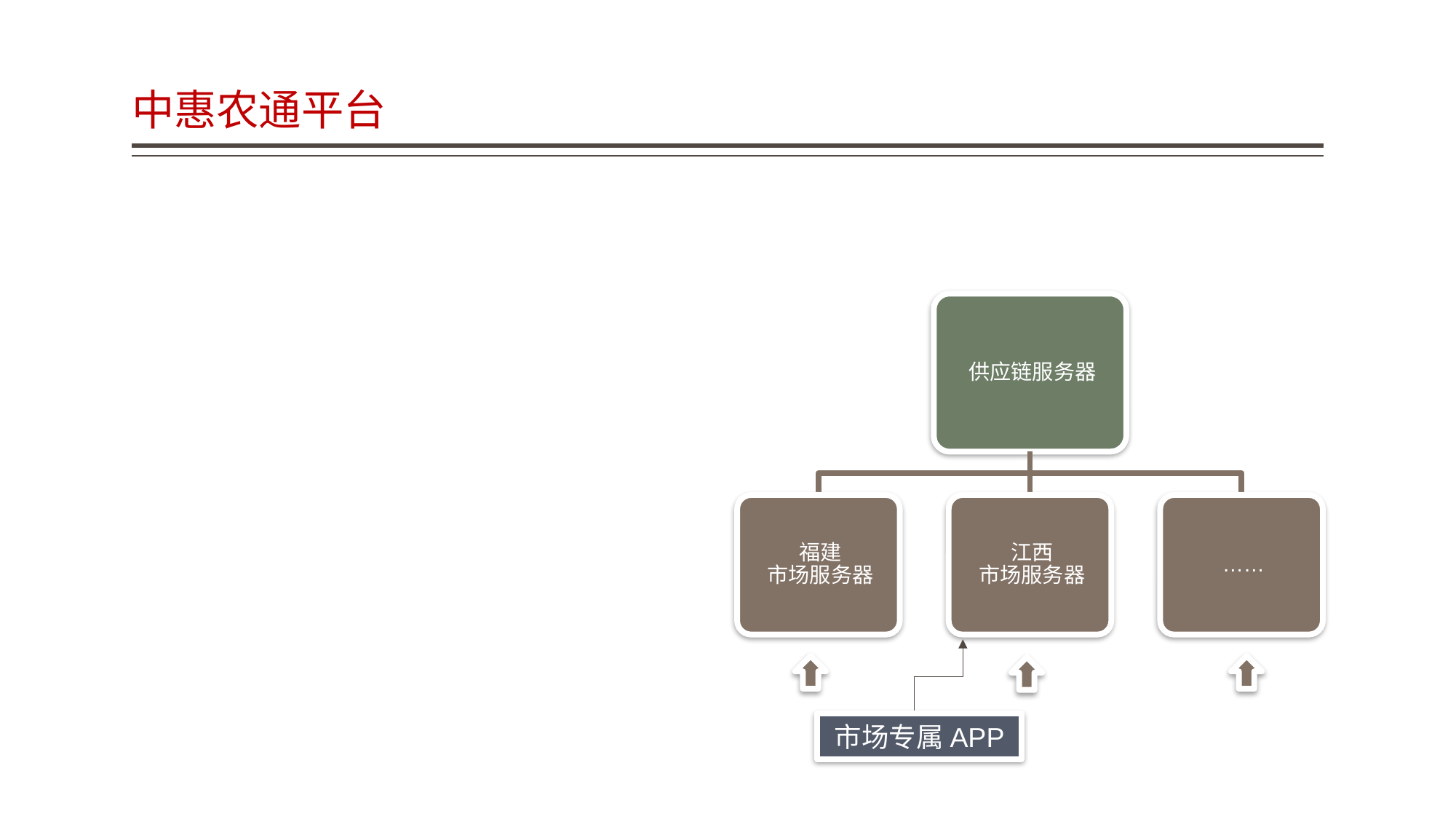

# 中惠农通平台

供应链服务器
福建
市场服务器
江西
市场服务器
……

市场专属APP